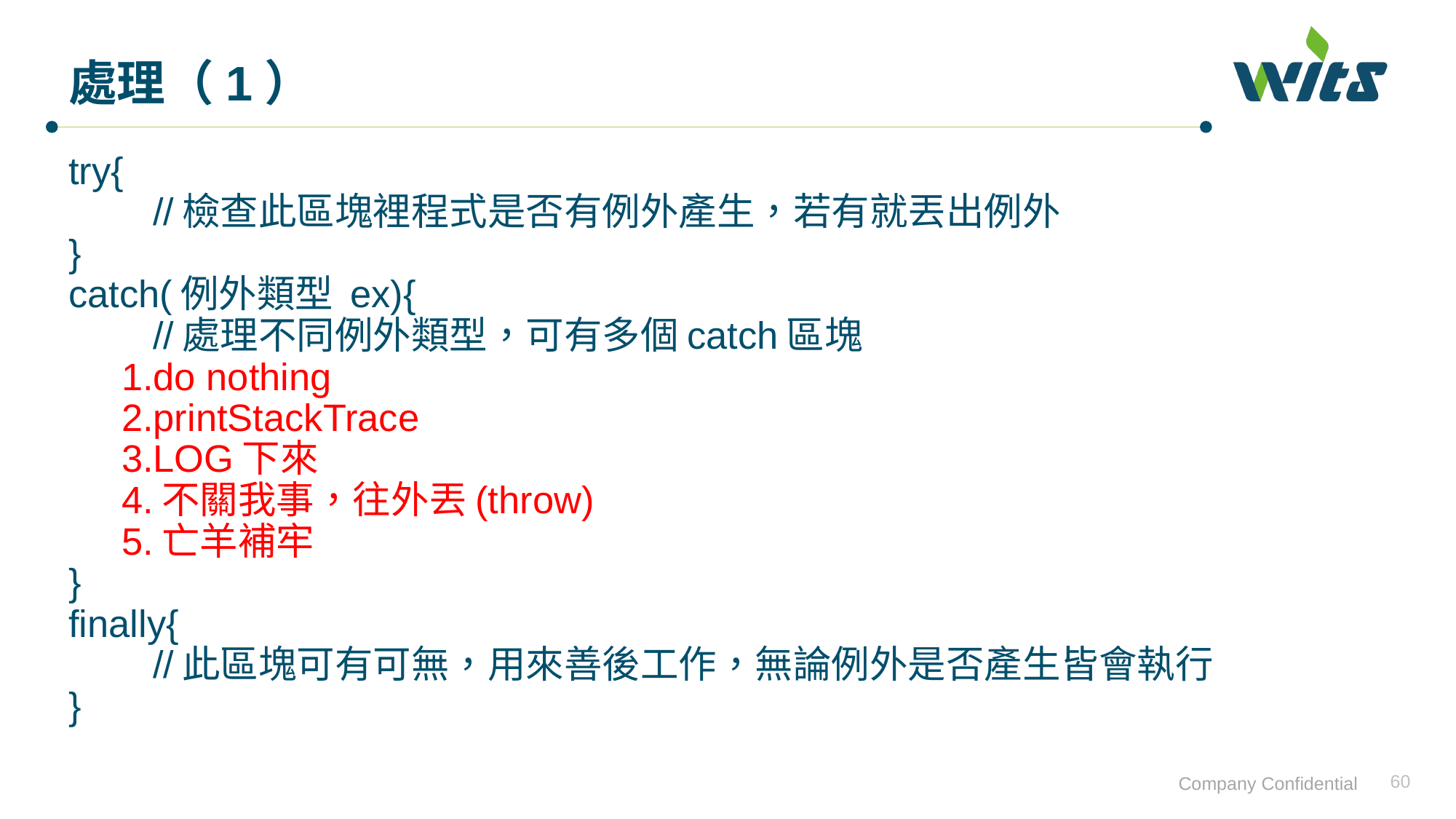

# 處理（1）
try{
        //檢查此區塊裡程式是否有例外產生，若有就丟出例外
}
catch(例外類型 ex){
        //處理不同例外類型，可有多個catch區塊
	1.do nothing
	2.printStackTrace
	3.LOG下來
	4.不關我事，往外丟(throw)
	5.亡羊補牢
}
finally{
        //此區塊可有可無，用來善後工作，無論例外是否產生皆會執行
}
60